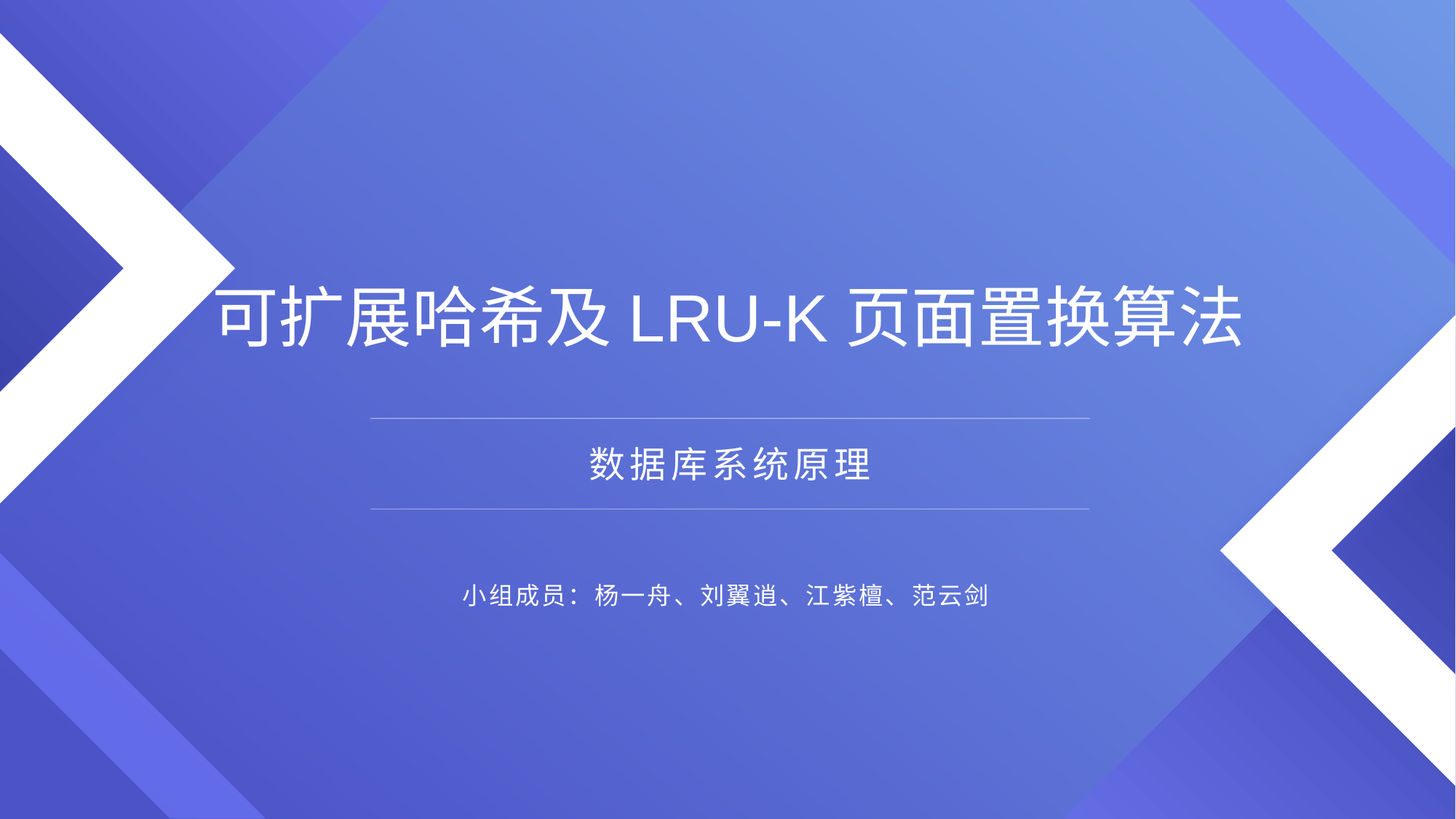

可扩展哈希及LRU-K页面置换算法
数据库系统原理
小组成员：杨一舟、刘翼逍、江紫檀、范云剑